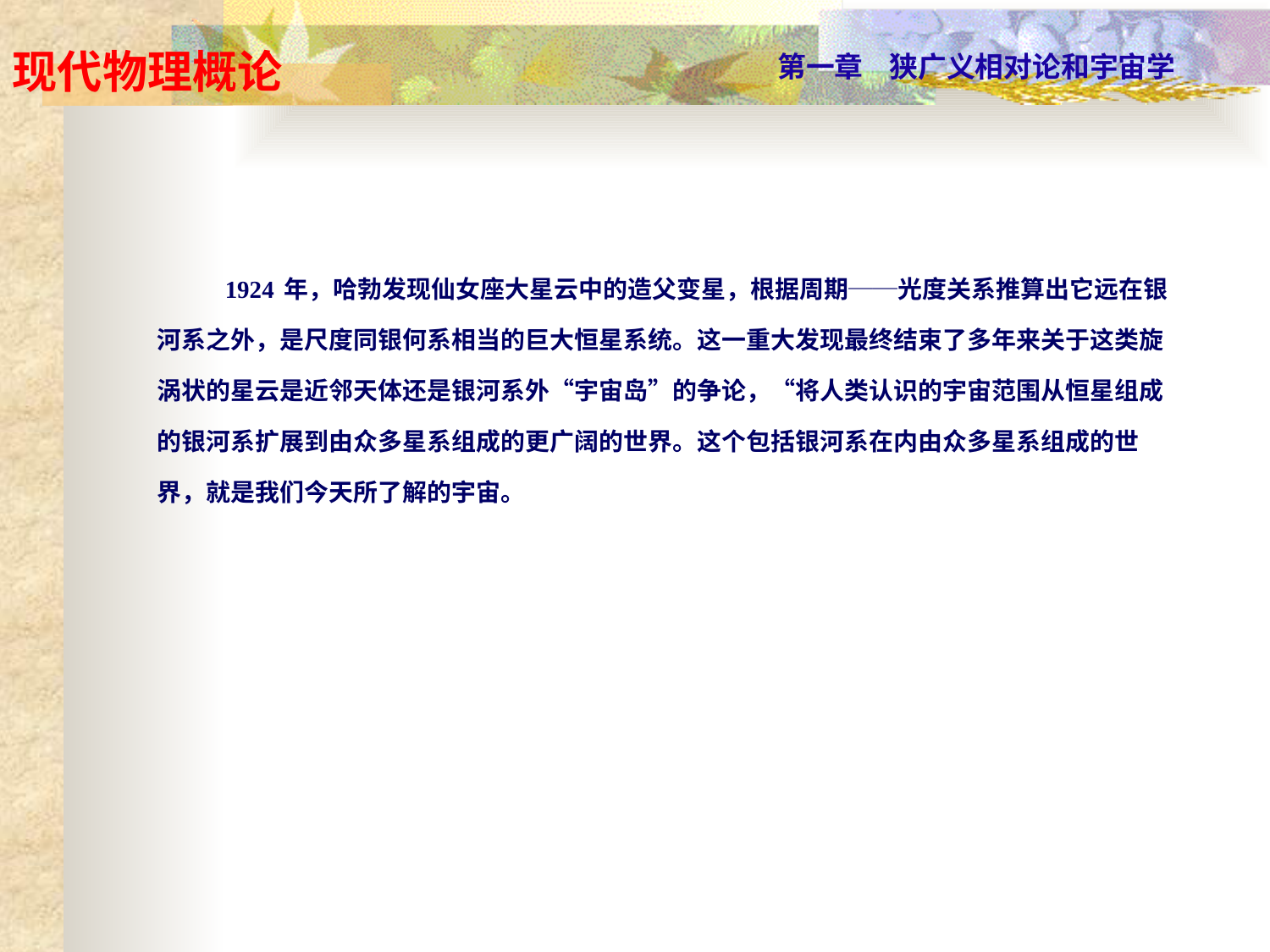

1924年，哈勃发现仙女座大星云中的造父变星，根据周期──光度关系推算出它远在银河系之外，是尺度同银何系相当的巨大恒星系统。这一重大发现最终结束了多年来关于这类旋涡状的星云是近邻天体还是银河系外“宇宙岛”的争论，“将人类认识的宇宙范围从恒星组成的银河系扩展到由众多星系组成的更广阔的世界。这个包括银河系在内由众多星系组成的世界，就是我们今天所了解的宇宙。